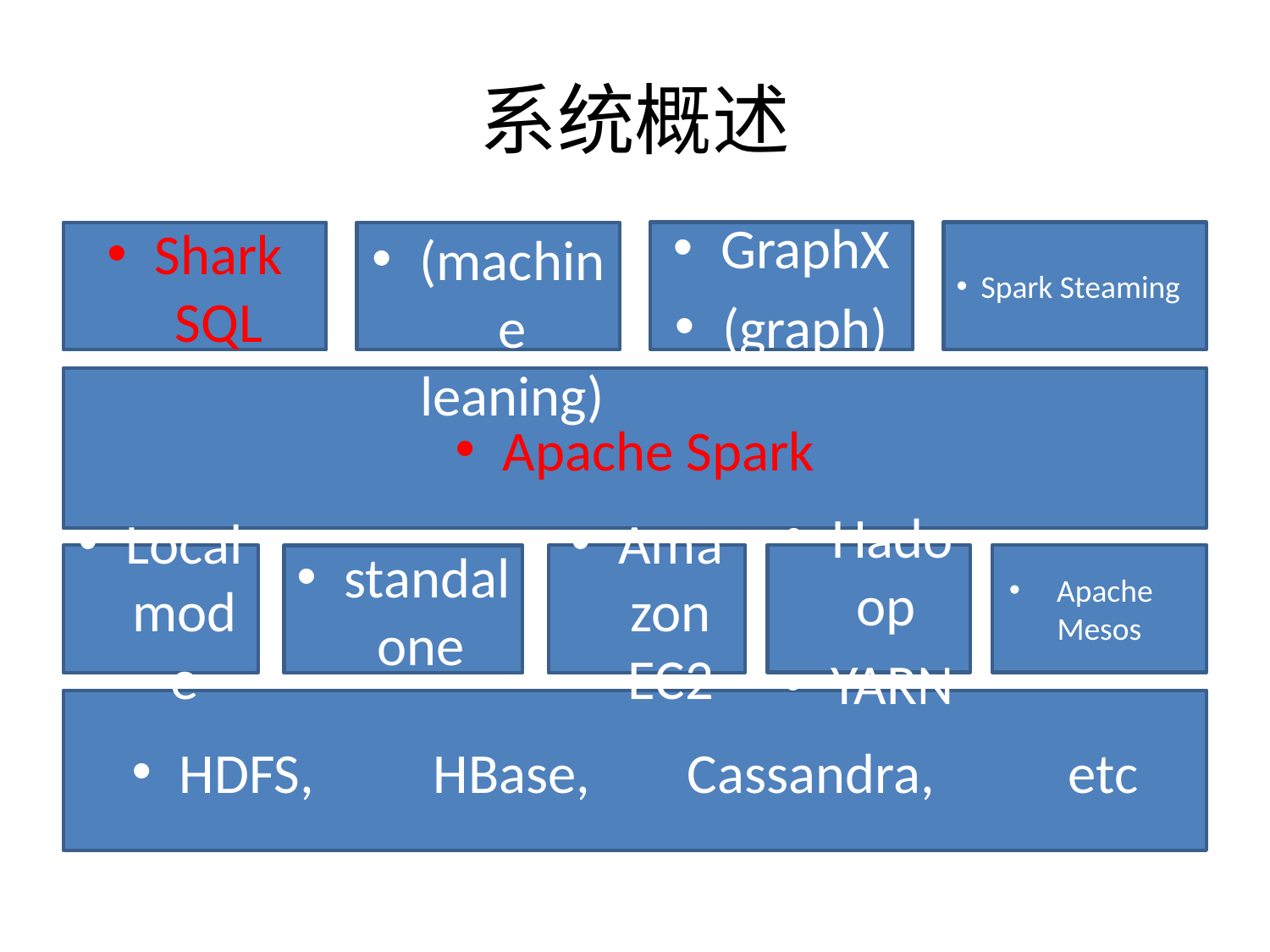

# 系统概述
GraphX
(graph)
Spark Steaming
Shark SQL
Mllib
(machine leaning)
Apache Spark
Hadoop
YARN
Apache Mesos
Local mode
Amazon EC2
HDFS, 	HBase, 	Cassandra, 	etc
standalone